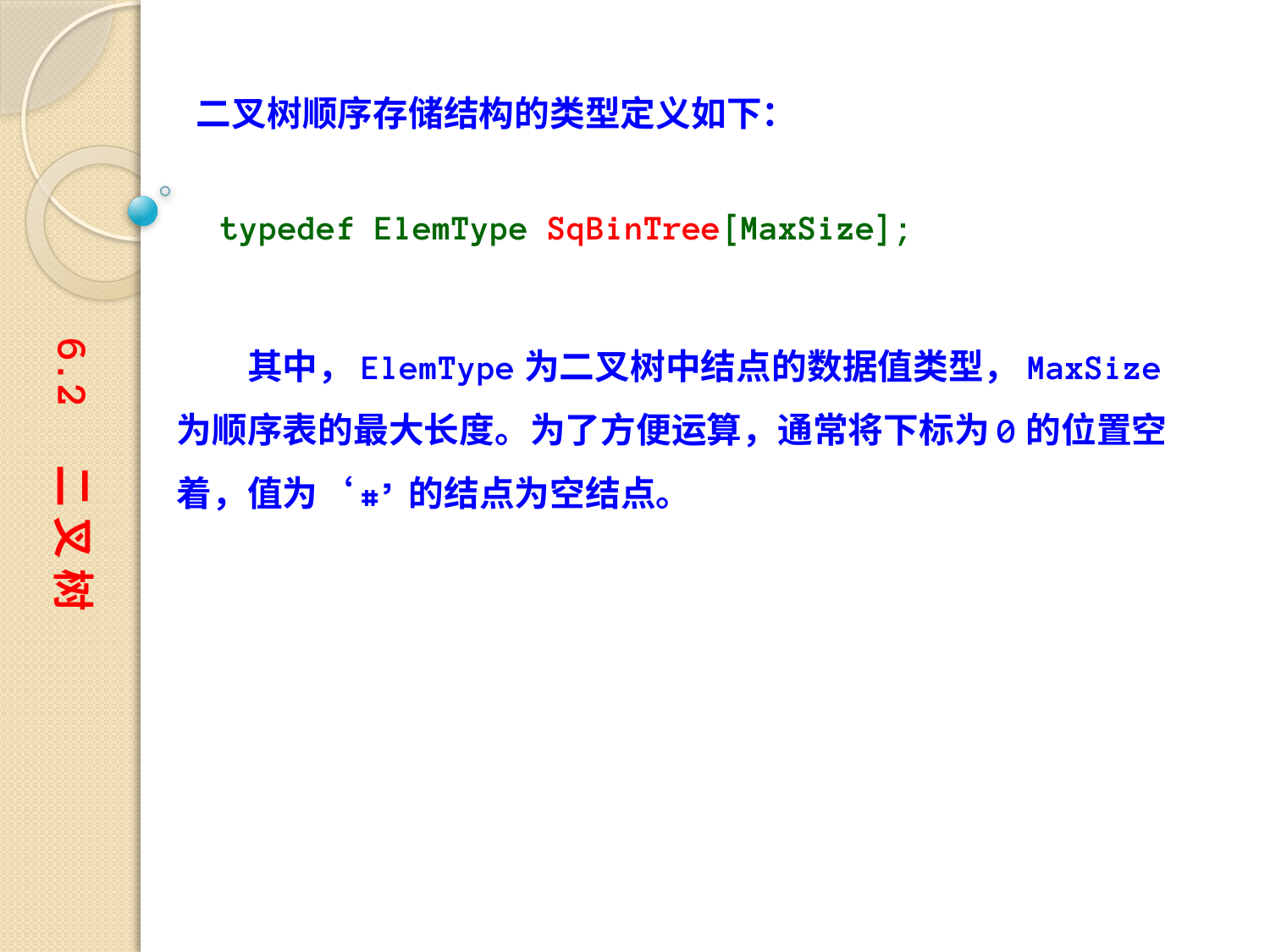

二叉树顺序存储结构的类型定义如下：
typedef ElemType SqBinTree[MaxSize];
　　其中，ElemType为二叉树中结点的数据值类型，MaxSize为顺序表的最大长度。为了方便运算，通常将下标为0的位置空着，值为‘#’的结点为空结点。
6.2  二 叉 树